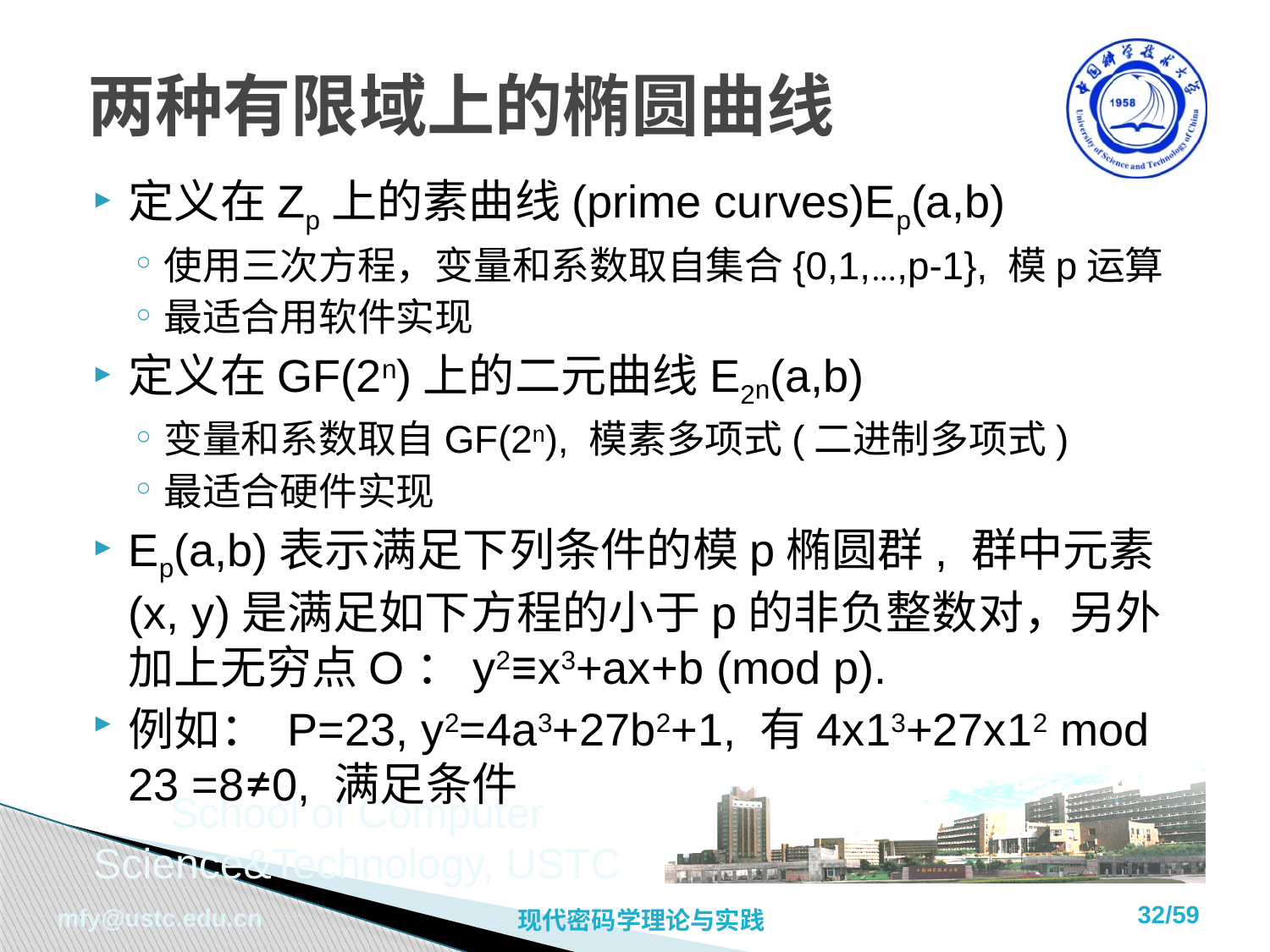

# 两种有限域上的椭圆曲线
定义在Zp上的素曲线(prime curves)Ep(a,b)
使用三次方程，变量和系数取自集合{0,1,…,p-1}, 模p运算
最适合用软件实现
定义在GF(2n)上的二元曲线E2n(a,b)
变量和系数取自GF(2n), 模素多项式(二进制多项式)
最适合硬件实现
Ep(a,b)表示满足下列条件的模p椭圆群, 群中元素(x, y)是满足如下方程的小于p的非负整数对，另外加上无穷点O：y2≡x3+ax+b (mod p).
例如： P=23, y2=4a3+27b2+1, 有4x13+27x12 mod 23 =8≠0, 满足条件